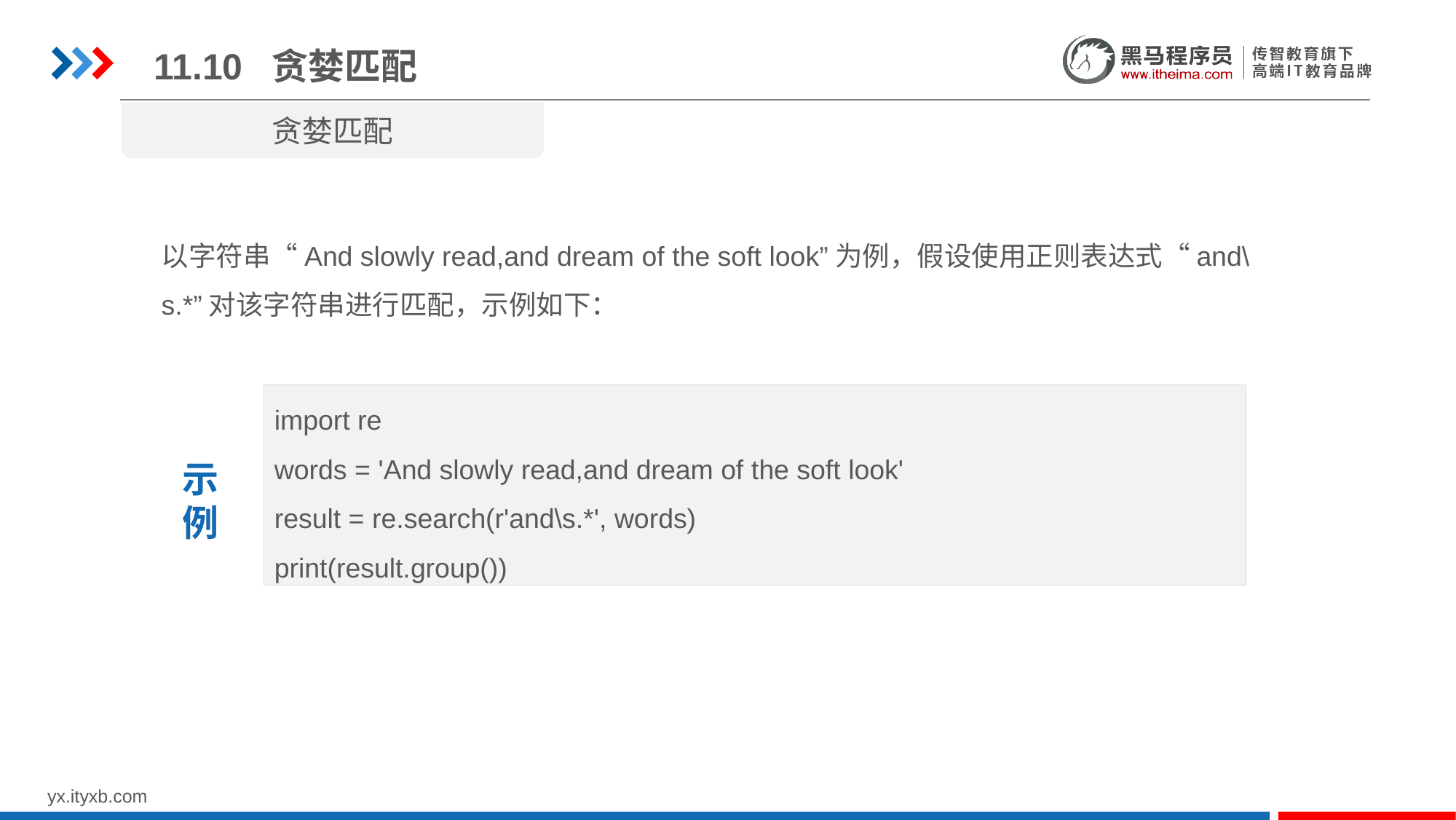

11.10  贪婪匹配

贪婪匹配
以字符串“And slowly read,and dream of the soft look”为例，假设使用正则表达式“and\s.*”对该字符串进行匹配，示例如下：
import re
words = 'And slowly read,and dream of the soft look'
result = re.search(r'and\s.*', words)
print(result.group())
示
例